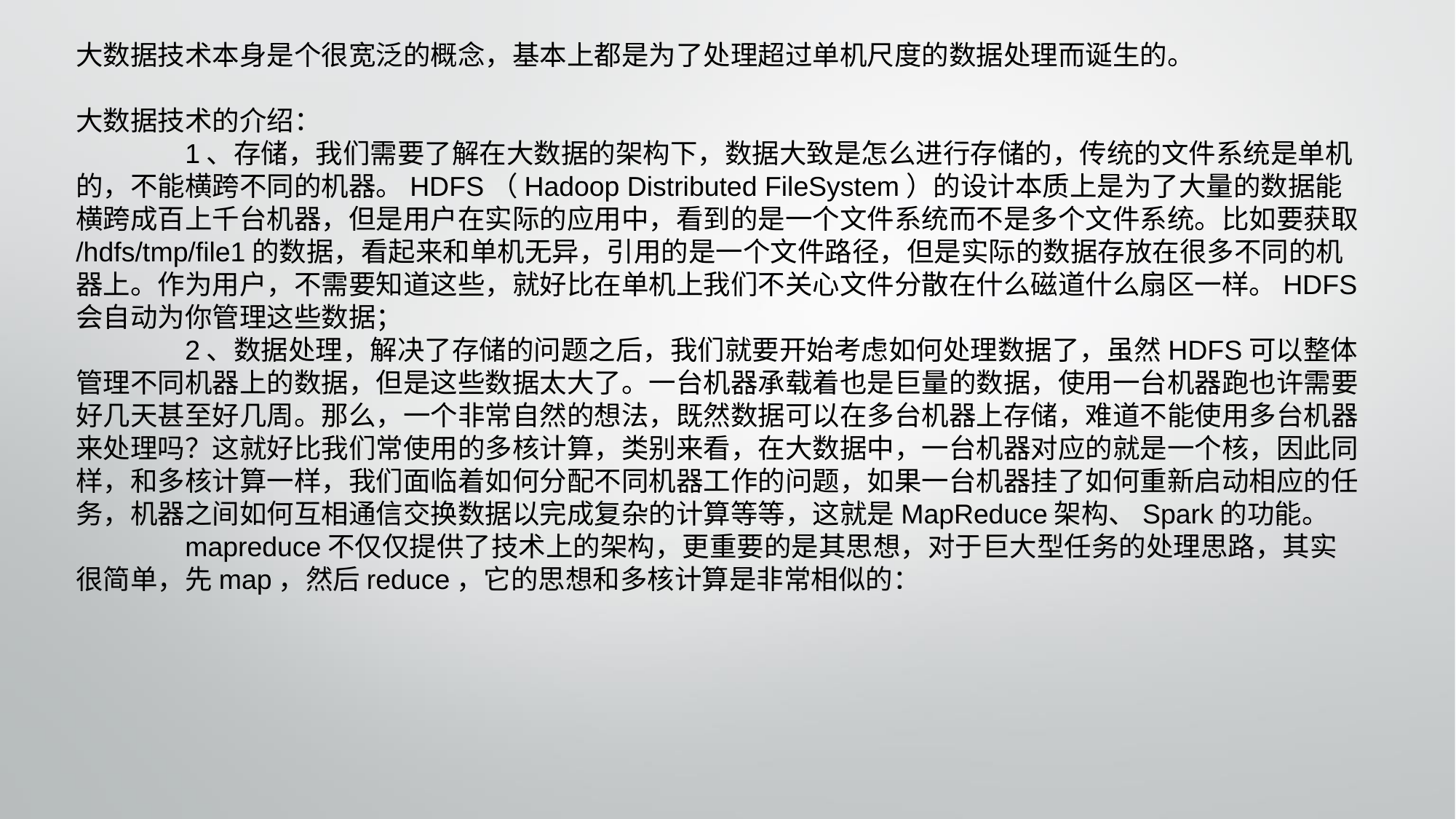

# 大数据技术本身是个很宽泛的概念，基本上都是为了处理超过单机尺度的数据处理而诞生的。 大数据技术的介绍： 1、存储，我们需要了解在大数据的架构下，数据大致是怎么进行存储的，传统的文件系统是单机的，不能横跨不同的机器。HDFS（Hadoop Distributed FileSystem）的设计本质上是为了大量的数据能横跨成百上千台机器，但是用户在实际的应用中，看到的是一个文件系统而不是多个文件系统。比如要获取/hdfs/tmp/file1的数据，看起来和单机无异，引用的是一个文件路径，但是实际的数据存放在很多不同的机器上。作为用户，不需要知道这些，就好比在单机上我们不关心文件分散在什么磁道什么扇区一样。HDFS会自动为你管理这些数据； 2、数据处理，解决了存储的问题之后，我们就要开始考虑如何处理数据了，虽然HDFS可以整体管理不同机器上的数据，但是这些数据太大了。一台机器承载着也是巨量的数据，使用一台机器跑也许需要好几天甚至好几周。那么，一个非常自然的想法，既然数据可以在多台机器上存储，难道不能使用多台机器来处理吗？这就好比我们常使用的多核计算，类别来看，在大数据中，一台机器对应的就是一个核，因此同样，和多核计算一样，我们面临着如何分配不同机器工作的问题，如果一台机器挂了如何重新启动相应的任务，机器之间如何互相通信交换数据以完成复杂的计算等等，这就是MapReduce架构、Spark的功能。 mapreduce不仅仅提供了技术上的架构，更重要的是其思想，对于巨大型任务的处理思路，其实很简单，先map，然后reduce，它的思想和多核计算是非常相似的：